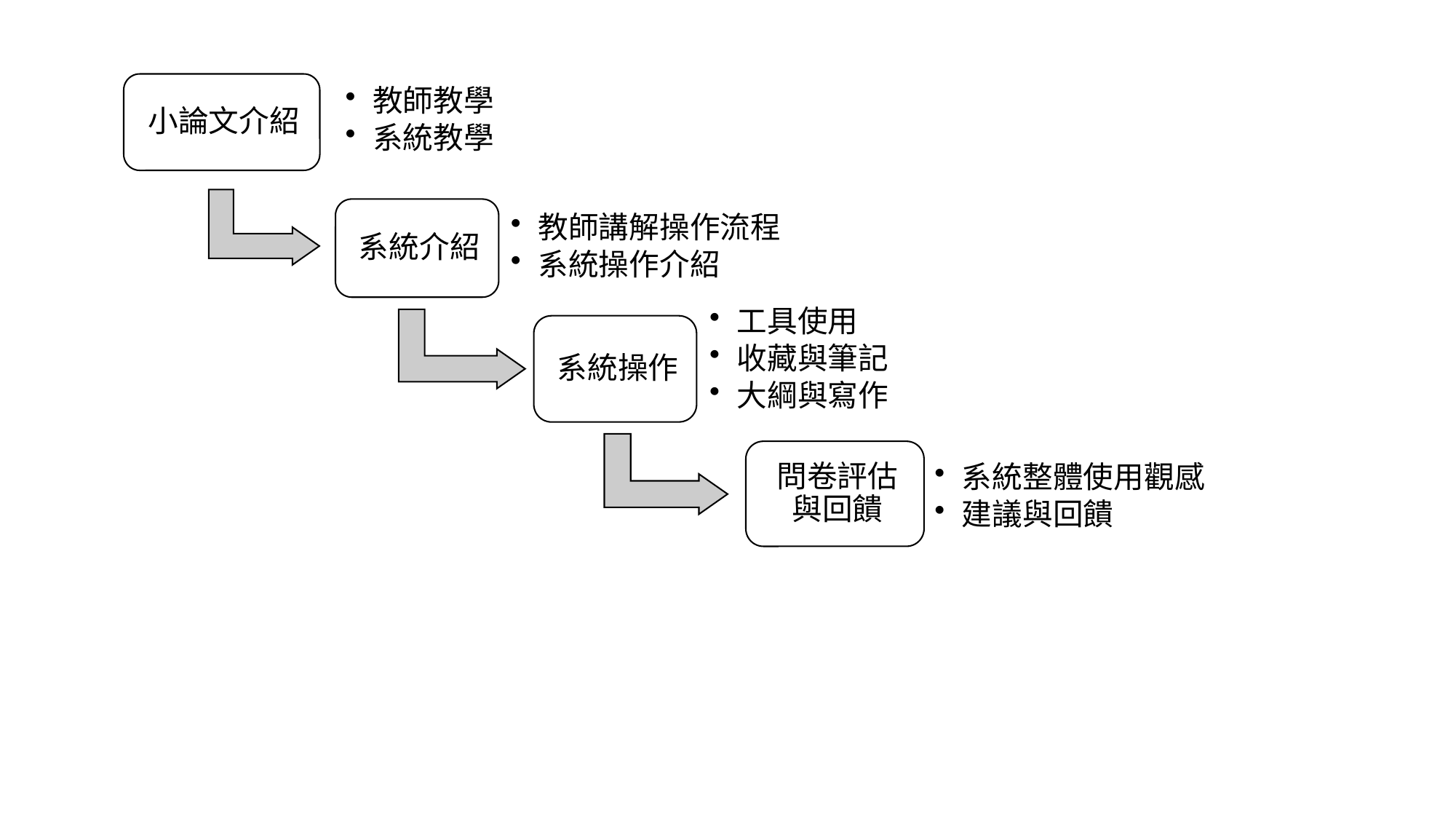

小論文介紹
教師教學
系統教學
系統介紹
教師講解操作流程
系統操作介紹
系統操作
工具使用
收藏與筆記
大綱與寫作
問卷評估
與回饋
系統整體使用觀感
建議與回饋